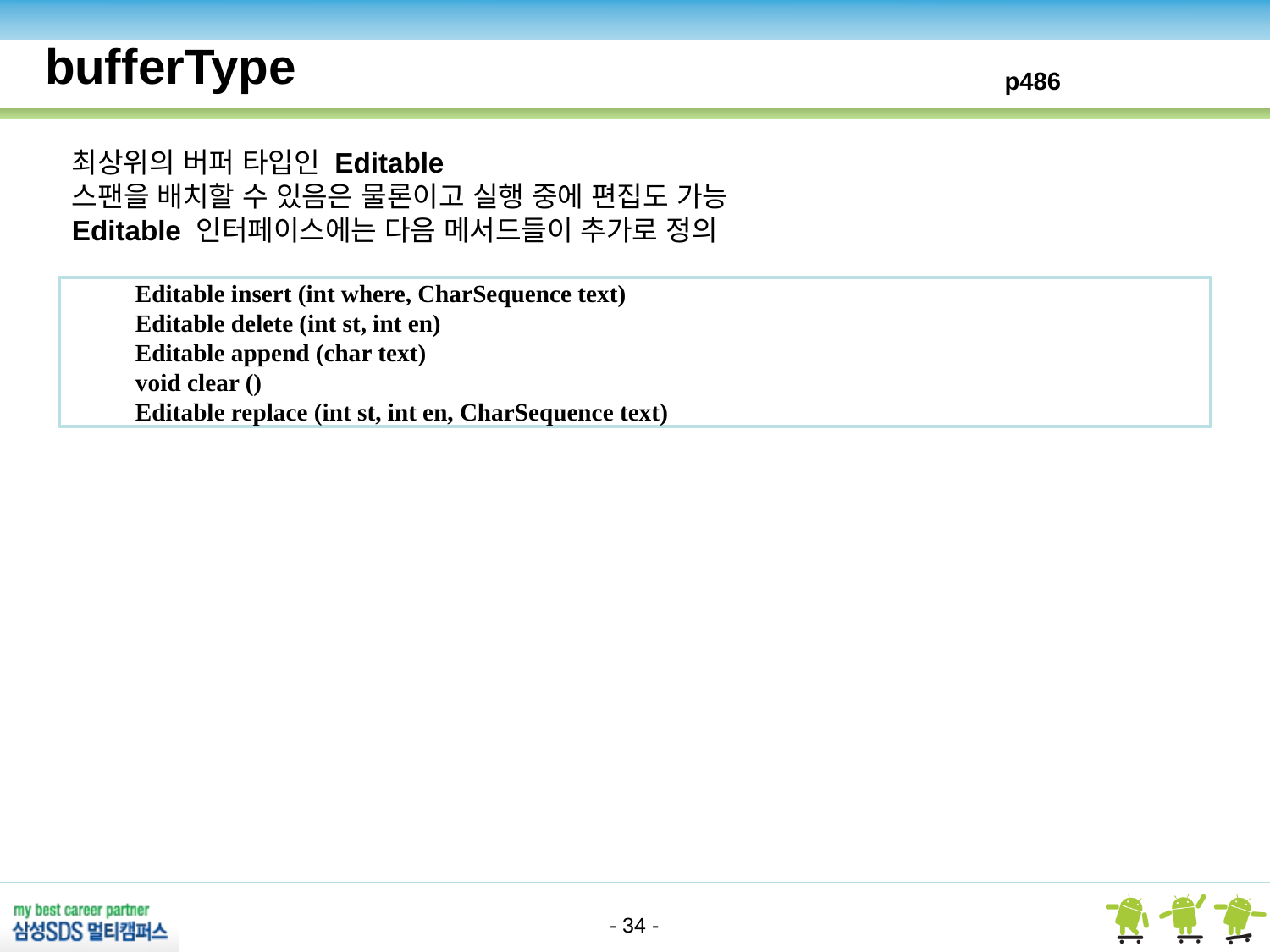

bufferType
p486
최상위의 버퍼 타입인 Editable
스팬을 배치할 수 있음은 물론이고 실행 중에 편집도 가능
Editable 인터페이스에는 다음 메서드들이 추가로 정의
Editable insert (int where, CharSequence text)
Editable delete (int st, int en)
Editable append (char text)
void clear ()
Editable replace (int st, int en, CharSequence text)
- 34 -